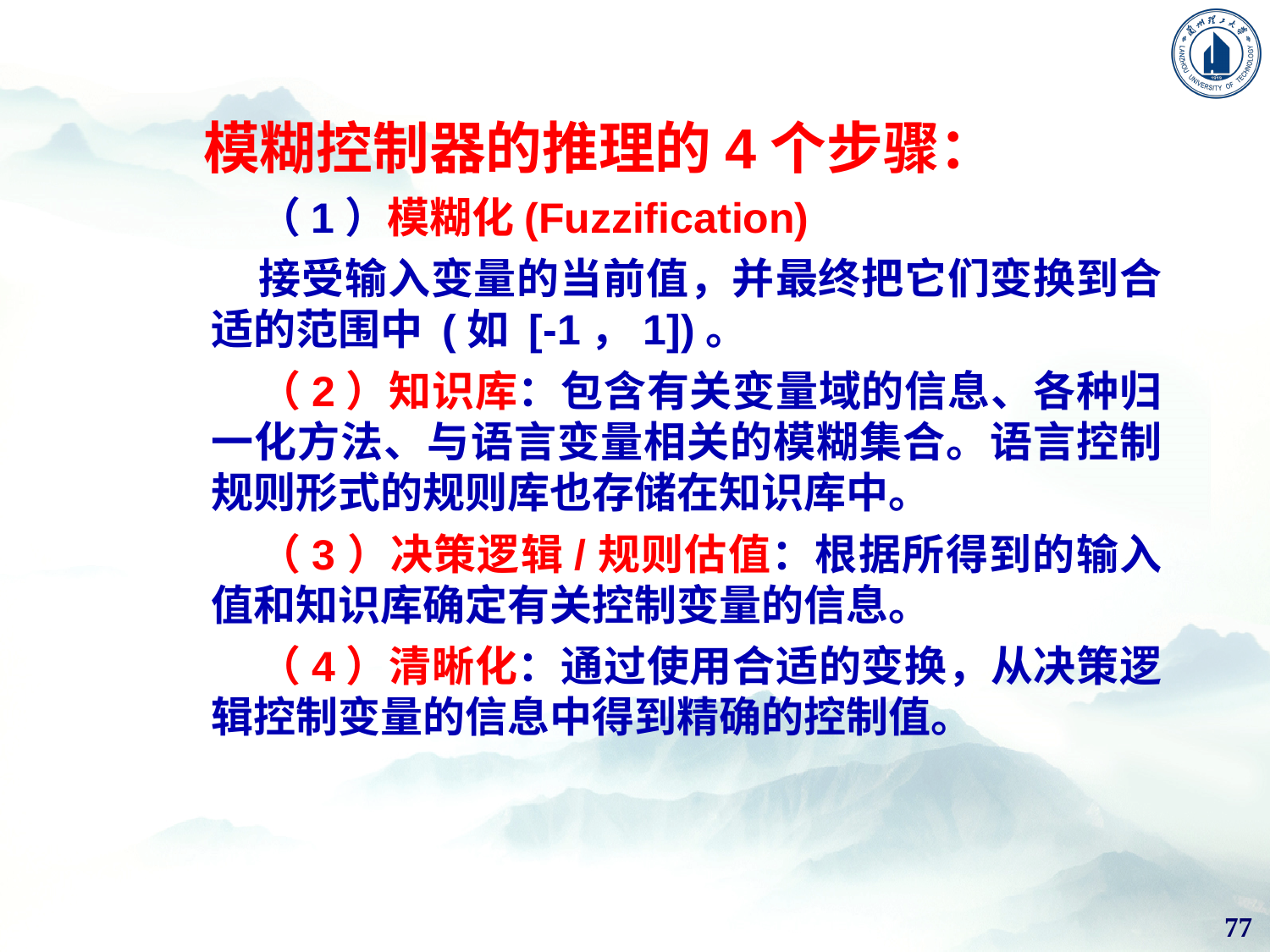

模糊控制器的推理的4个步骤：
（1）模糊化(Fuzzification)
接受输入变量的当前值，并最终把它们变换到合适的范围中 (如 [-1，1])。
（2）知识库：包含有关变量域的信息、各种归一化方法、与语言变量相关的模糊集合。语言控制规则形式的规则库也存储在知识库中。
（3）决策逻辑/规则估值：根据所得到的输入值和知识库确定有关控制变量的信息。
（4）清晰化：通过使用合适的变换，从决策逻辑控制变量的信息中得到精确的控制值。

77